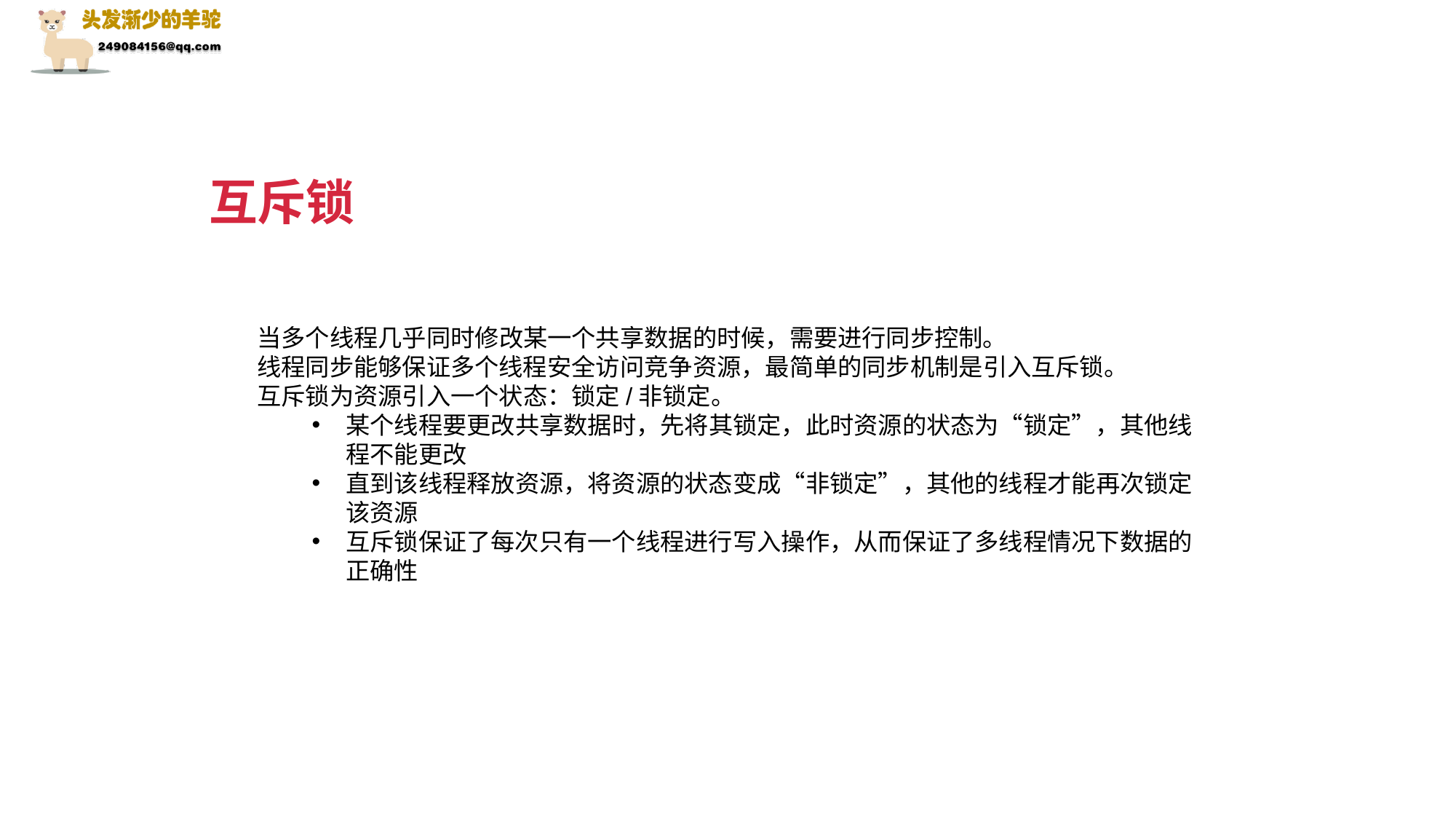

互斥锁
当多个线程几乎同时修改某一个共享数据的时候，需要进行同步控制。
线程同步能够保证多个线程安全访问竞争资源，最简单的同步机制是引入互斥锁。
互斥锁为资源引入一个状态：锁定/非锁定。
某个线程要更改共享数据时，先将其锁定，此时资源的状态为“锁定”，其他线程不能更改
直到该线程释放资源，将资源的状态变成“非锁定”，其他的线程才能再次锁定该资源
互斥锁保证了每次只有一个线程进行写入操作，从而保证了多线程情况下数据的正确性